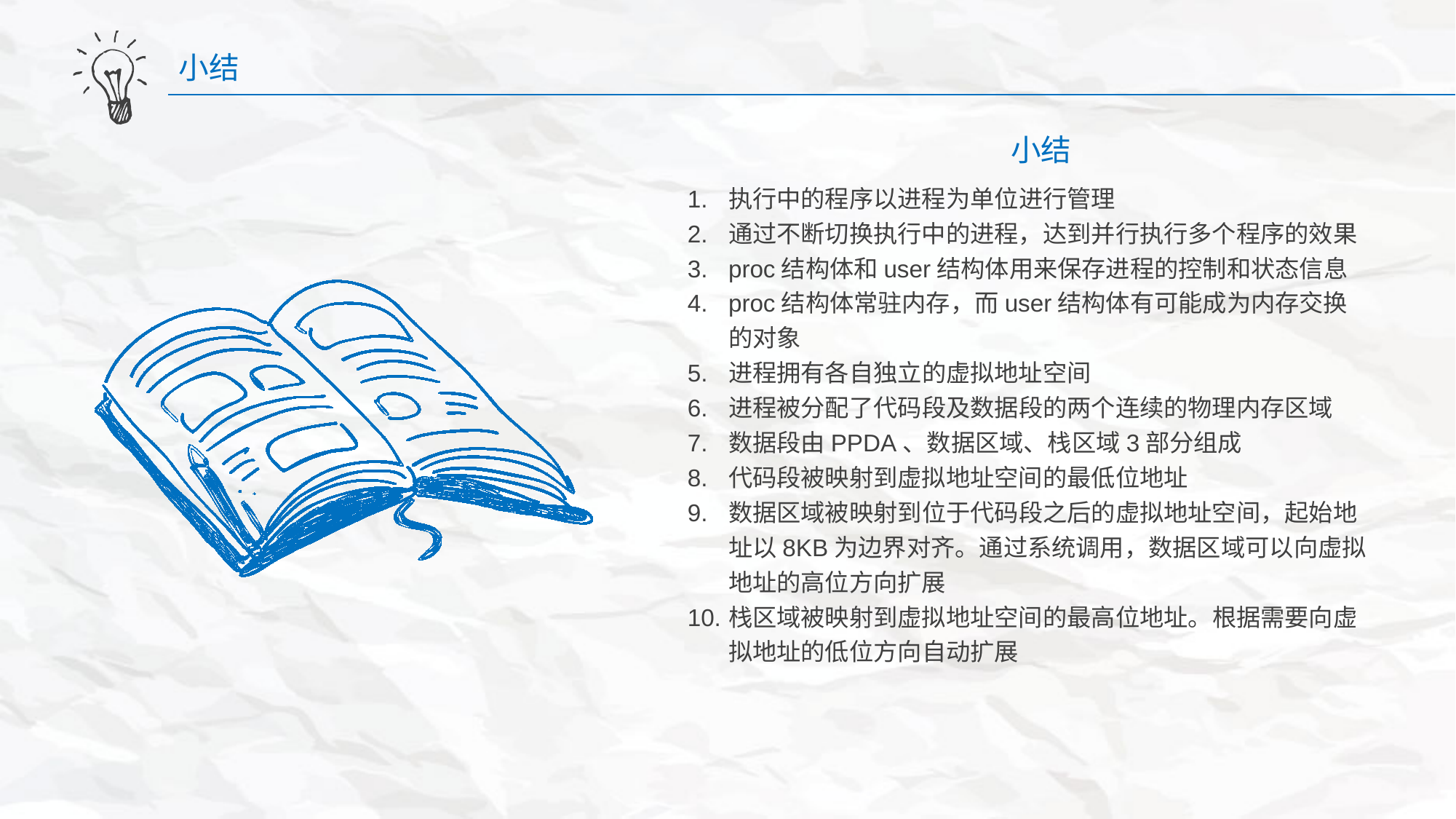

小结
小结
执行中的程序以进程为单位进行管理
通过不断切换执行中的进程，达到并行执行多个程序的效果
​proc​结构体和​user​结构体用来保存进程的控制和状态信息
​proc​结构体常驻内存，而​user​结构体有可能成为内存交换的对象
进程拥有各自独立的虚拟地址空间
进程被分配了代码段及数据段的两个连续的物理内存区域
数据段由PPDA、数据区域、栈区域3部分组成
代码段被映射到虚拟地址空间的最低位地址
数据区域被映射到位于代码段之后的虚拟地址空间，起始地址以8KB为边界对齐。通过系统调用，数据区域可以向虚拟地址的高位方向扩展
栈区域被映射到虚拟地址空间的最高位地址。根据需要向虚拟地址的低位方向自动扩展